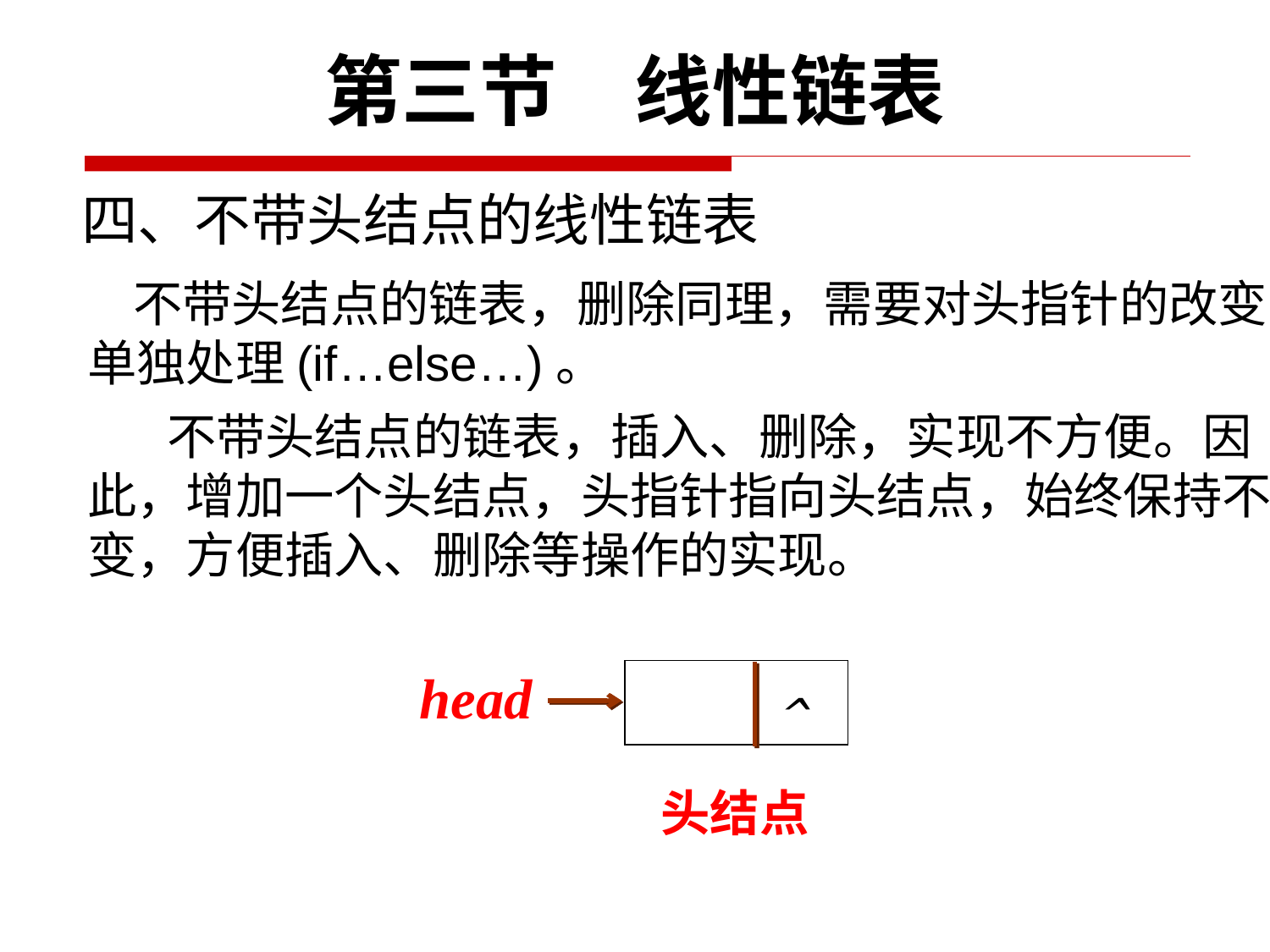

第三节　线性链表
四、不带头结点的线性链表
   不带头结点的链表，删除同理，需要对头指针的改变单独处理(if…else…)。
      不带头结点的链表，插入、删除，实现不方便。因此，增加一个头结点，头指针指向头结点，始终保持不变，方便插入、删除等操作的实现。
head

^
头结点